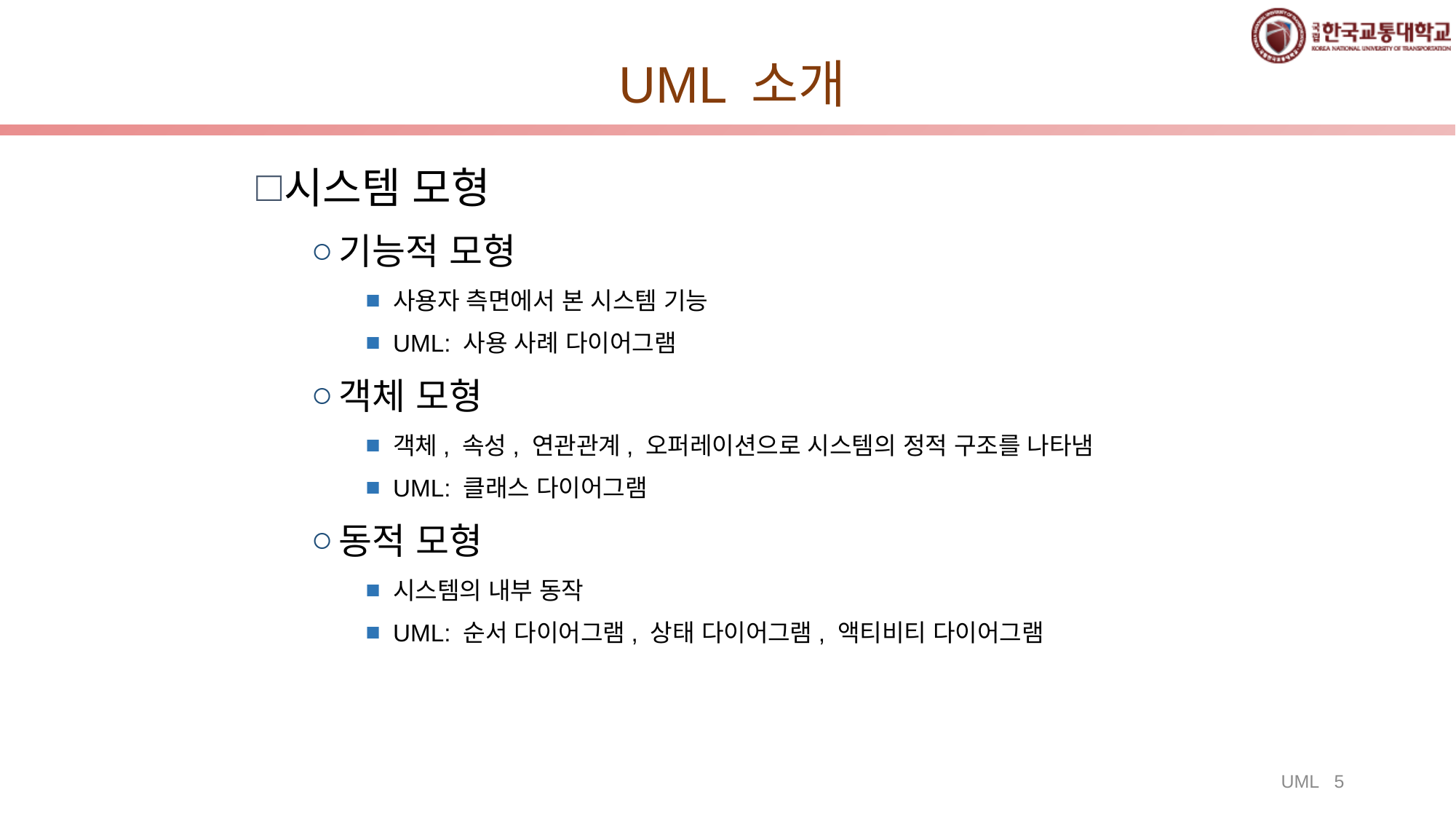

# UML 소개
시스템 모형
기능적 모형
사용자 측면에서 본 시스템 기능
UML: 사용 사례 다이어그램
객체 모형
객체, 속성, 연관관계, 오퍼레이션으로 시스템의 정적 구조를 나타냄
UML: 클래스 다이어그램
동적 모형
시스템의 내부 동작
UML: 순서 다이어그램, 상태 다이어그램, 액티비티 다이어그램
UML   5